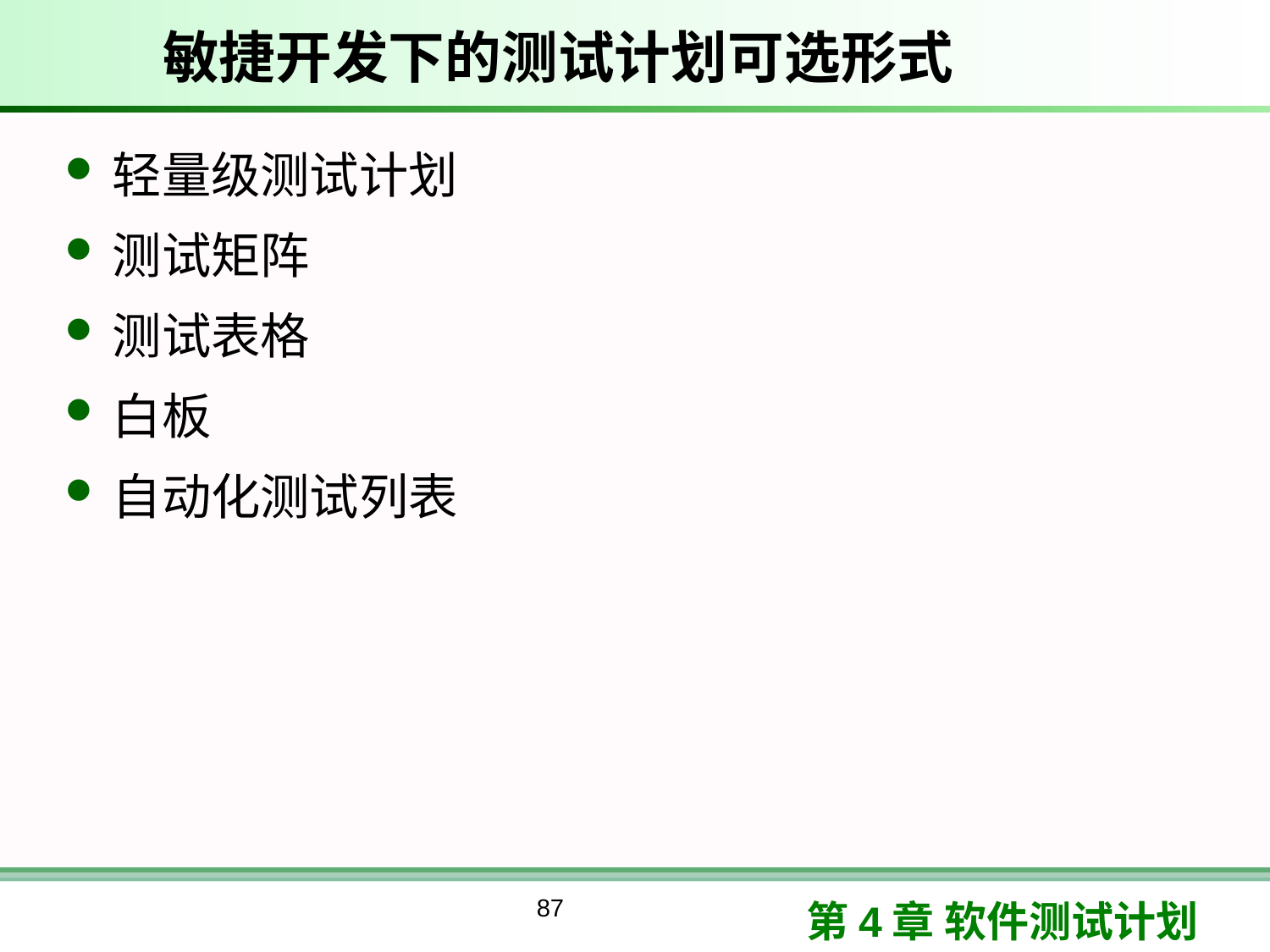

# 敏捷开发下的测试计划可选形式
轻量级测试计划
测试矩阵
测试表格
白板
自动化测试列表

87